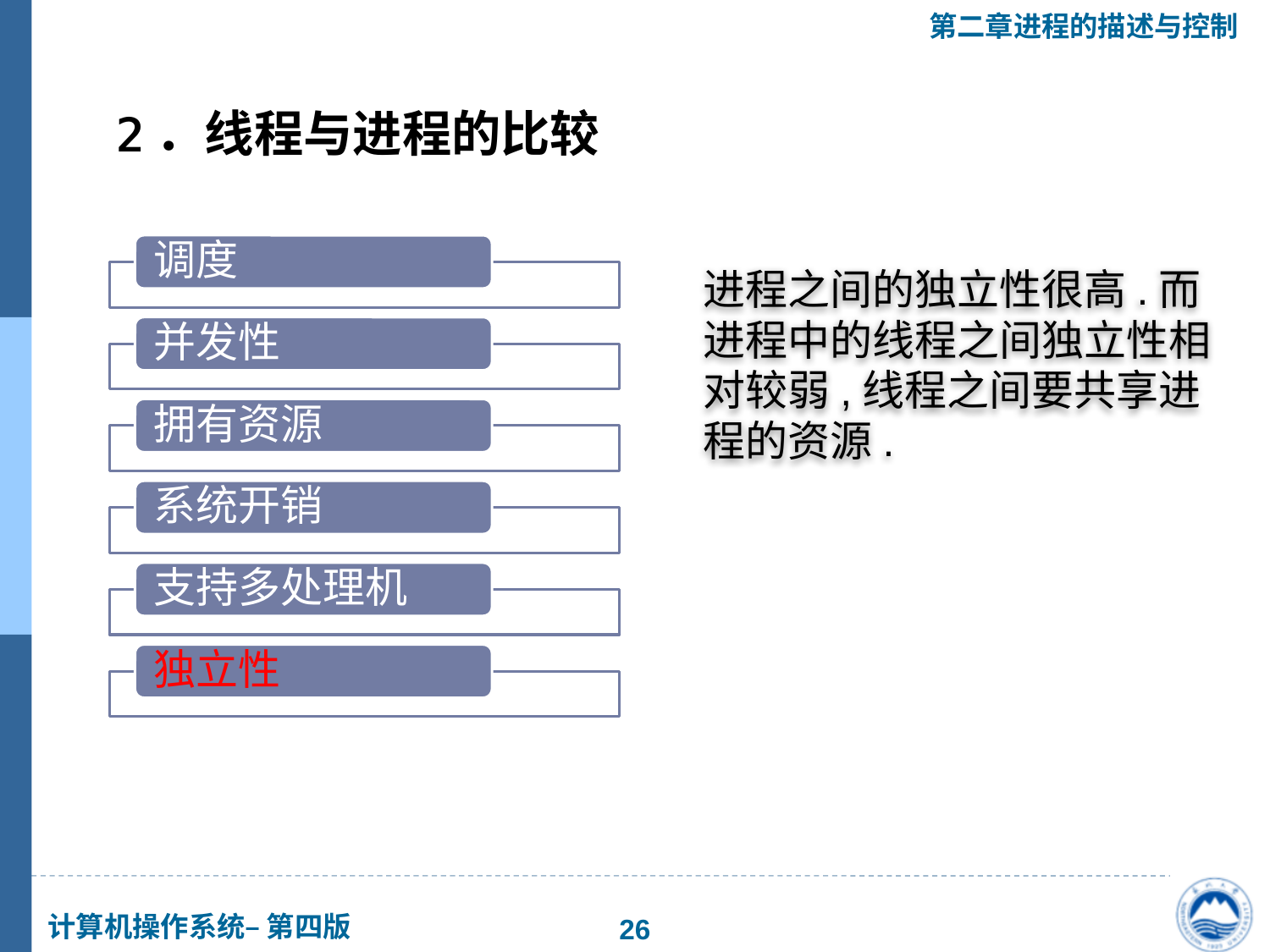

2．线程与进程的比较
调度
并发性
拥有资源
系统开销
支持多处理机
独立性
进程之间的独立性很高.而进程中的线程之间独立性相对较弱,线程之间要共享进程的资源.